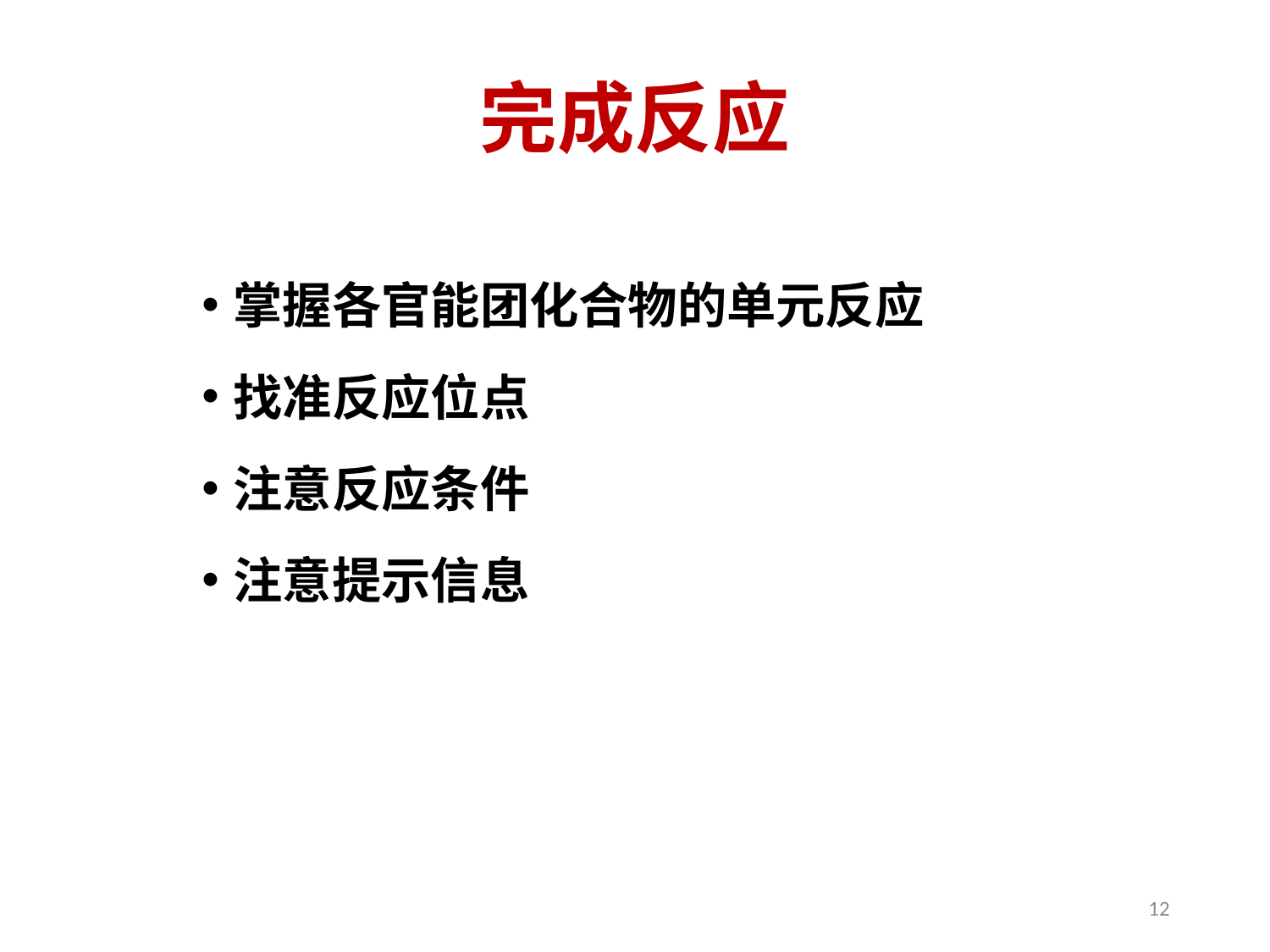

# 完成反应
掌握各官能团化合物的单元反应
找准反应位点
注意反应条件
注意提示信息
12